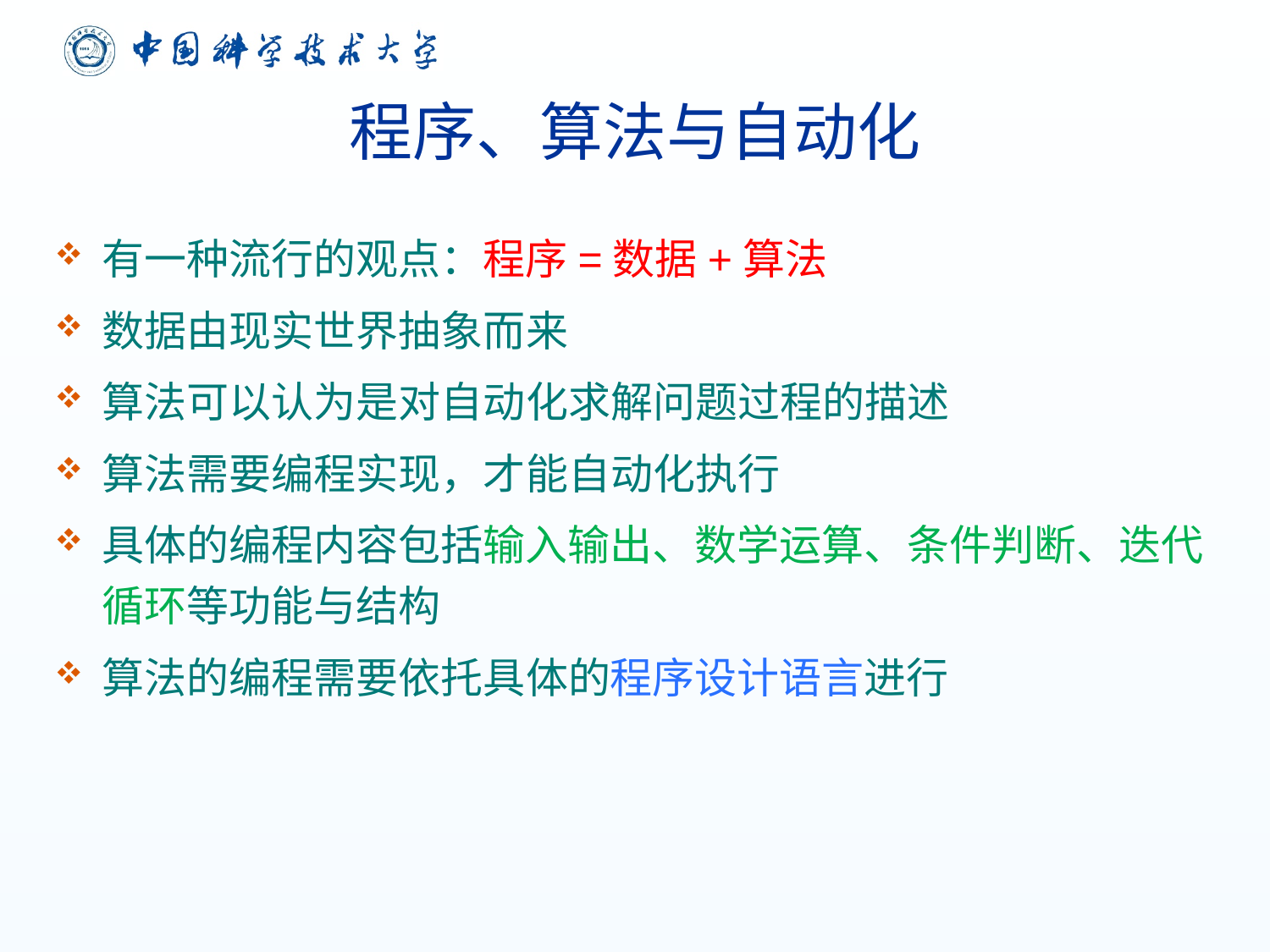

# 程序、算法与自动化
有一种流行的观点：程序=数据+算法
数据由现实世界抽象而来
算法可以认为是对自动化求解问题过程的描述
算法需要编程实现，才能自动化执行
具体的编程内容包括输入输出、数学运算、条件判断、迭代循环等功能与结构
算法的编程需要依托具体的程序设计语言进行